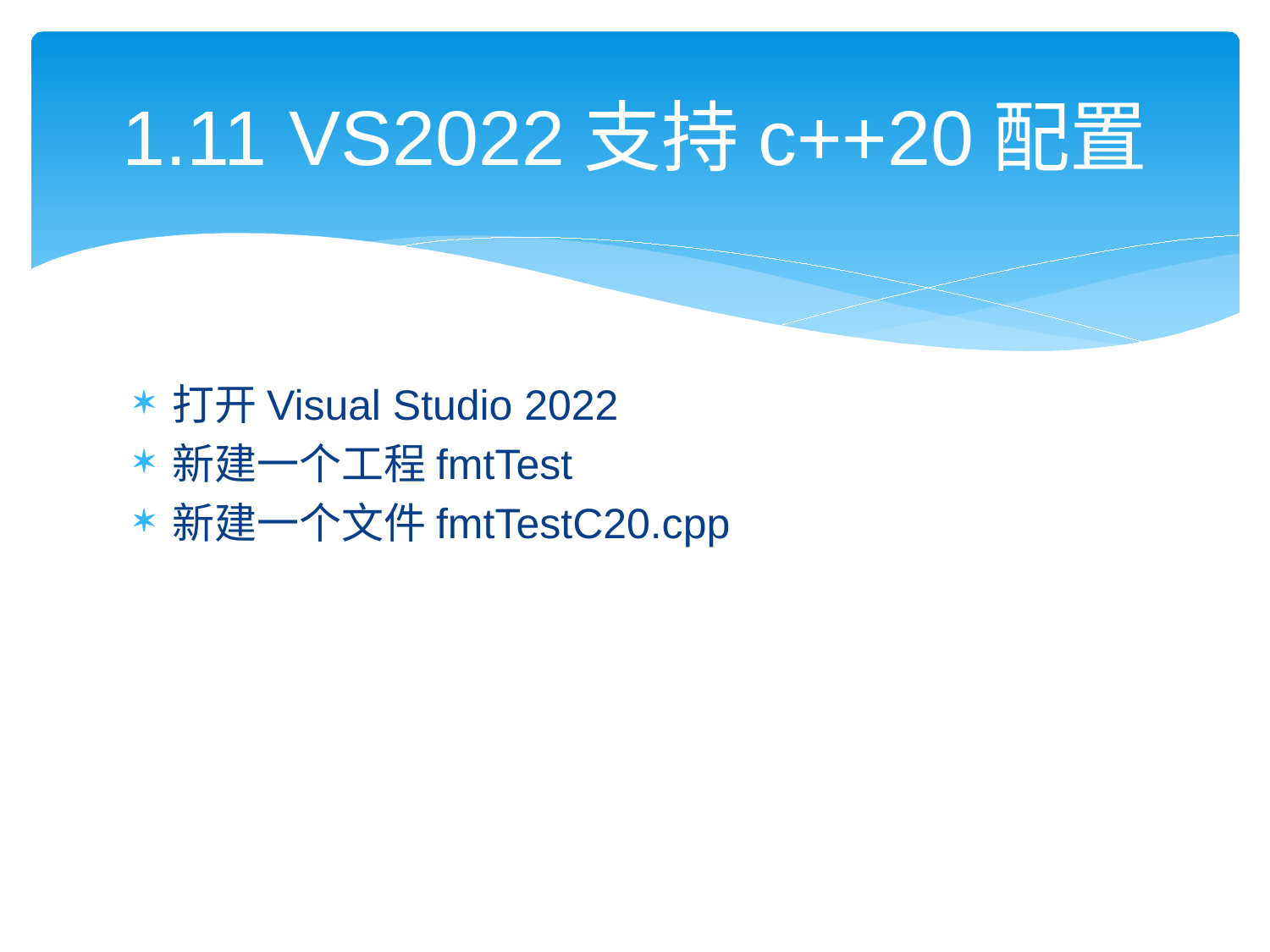

# 1.11 VS2022支持c++20配置
打开Visual Studio 2022
新建一个工程fmtTest
新建一个文件fmtTestC20.cpp